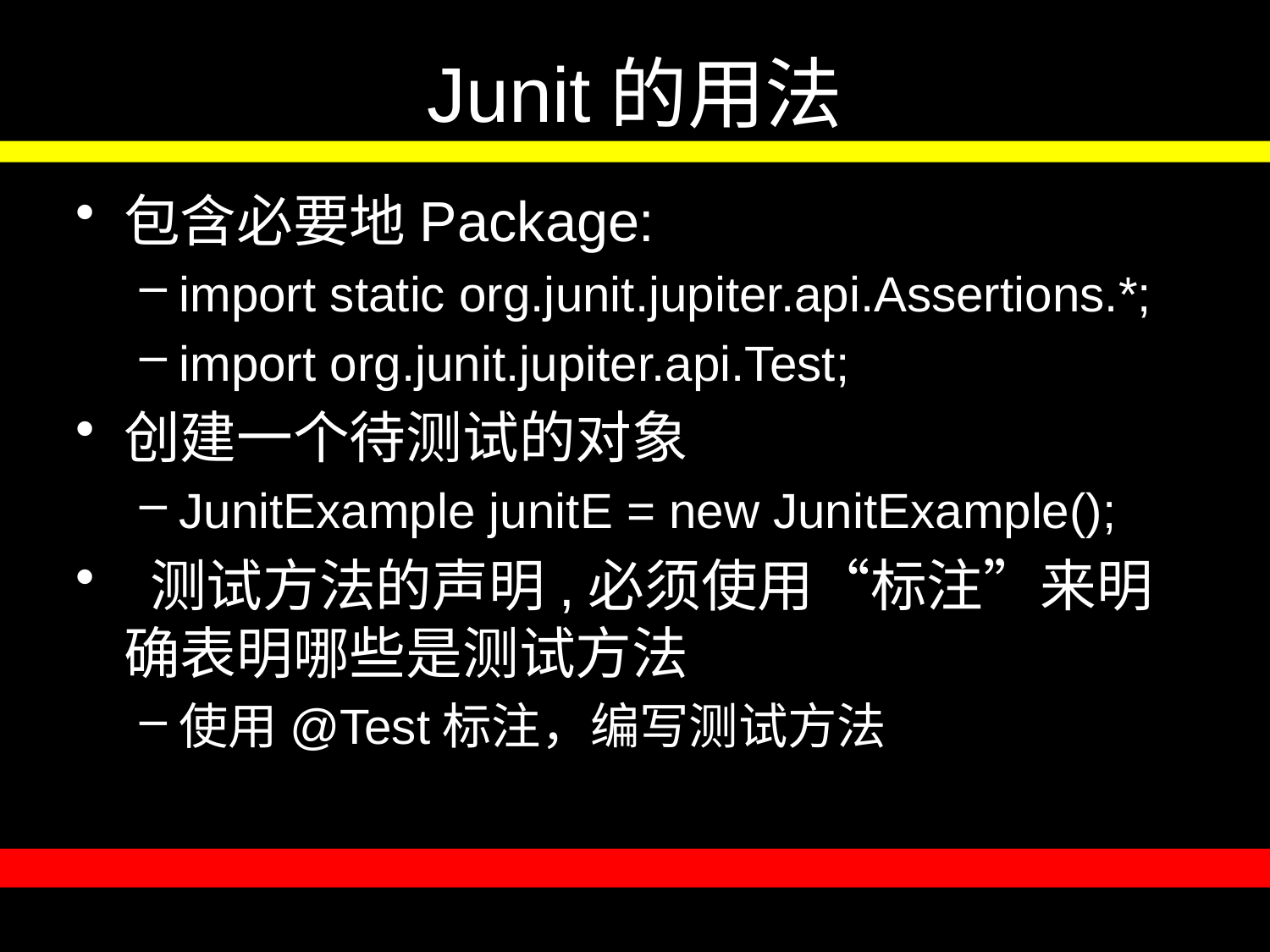

# Junit的用法
包含必要地Package:
import static org.junit.jupiter.api.Assertions.*;
import org.junit.jupiter.api.Test;
创建一个待测试的对象
JunitExample junitE = new JunitExample();
 测试方法的声明,必须使用“标注”来明确表明哪些是测试方法
使用@Test标注，编写测试方法